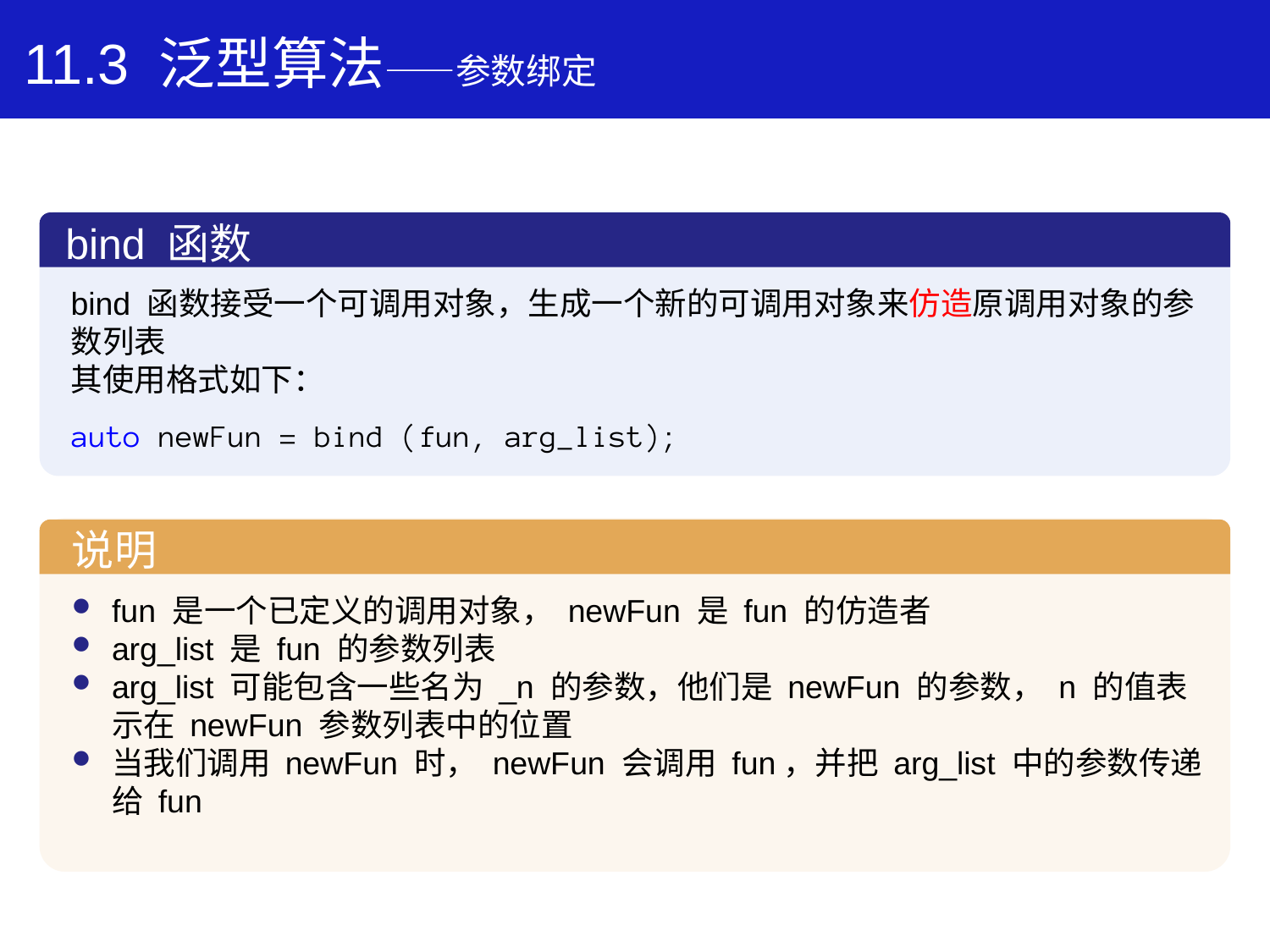

11.3 泛型算法——参数绑定
bind 函数

bind 函数接受一个可调用对象，生成一个新的可调用对象来仿造原调用对象的参数列表
其使用格式如下：
auto newFun = bind (fun, arg_list);
说明

fun 是一个已定义的调用对象， newFun 是 fun 的仿造者
arg_list 是 fun 的参数列表
arg_list 可能包含一些名为 _n 的参数，他们是 newFun 的参数， n 的值表示在 newFun 参数列表中的位置
当我们调用 newFun 时， newFun 会调用 fun，并把 arg_list 中的参数传递给 fun
63